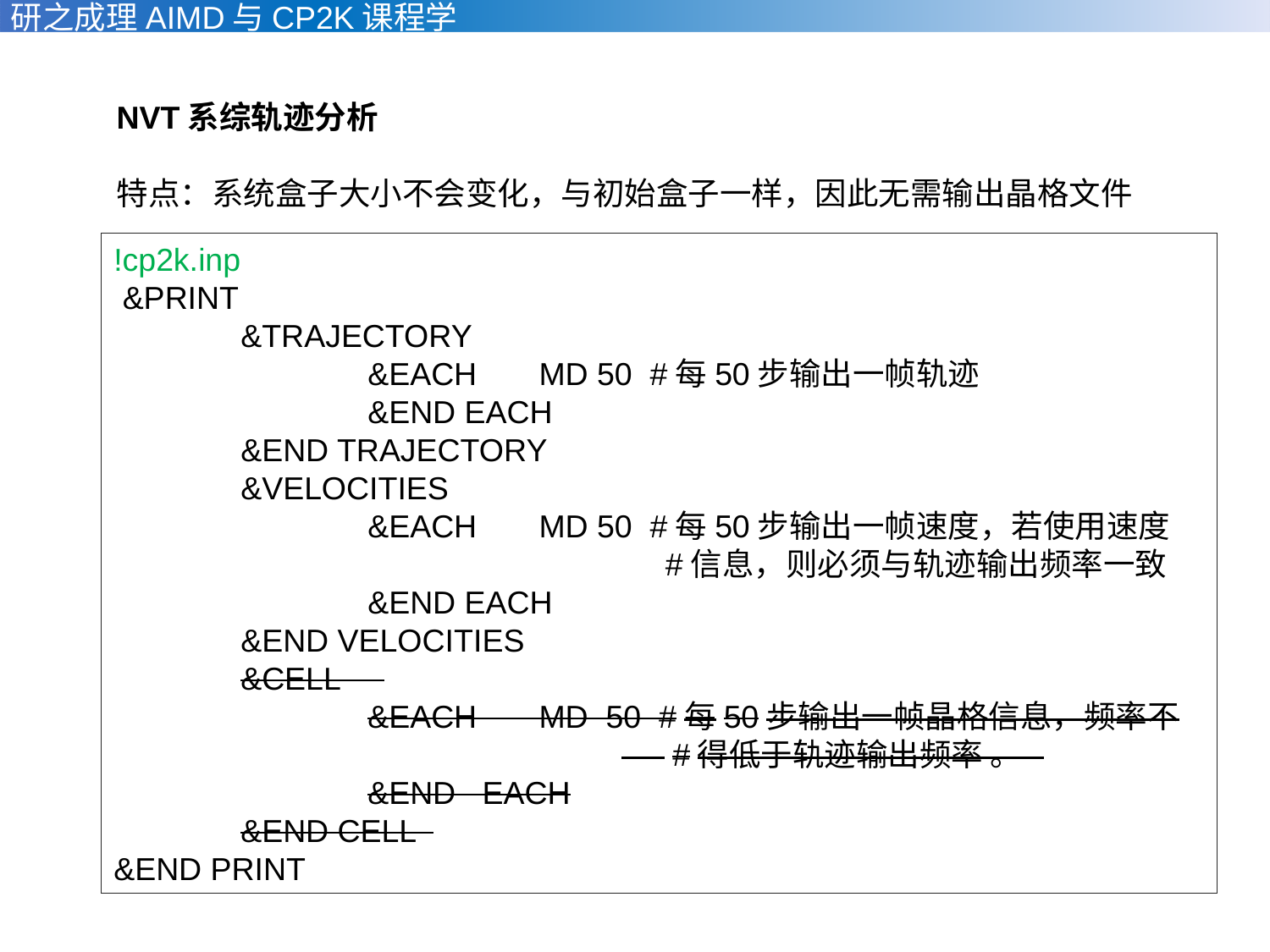

NVT系综轨迹分析
特点：系统盒子大小不会变化，与初始盒子一样，因此无需输出晶格文件
!cp2k.inp
 &PRINT
	&TRAJECTORY
		&EACH       MD 50  #每50步输出一帧轨迹
		&END EACH
	&END TRAJECTORY
	&VELOCITIES
		&EACH       MD 50  #每50步输出一帧速度，若使用速度				     #信息，则必须与轨迹输出频率一致
		&END EACH
	&END VELOCITIES
	&CELL
		&EACH       MD  50  #每50步输出一帧晶格信息，频率不				      #得低于轨迹输出频率 。
		&END   EACH
	&END CELL
&END PRINT